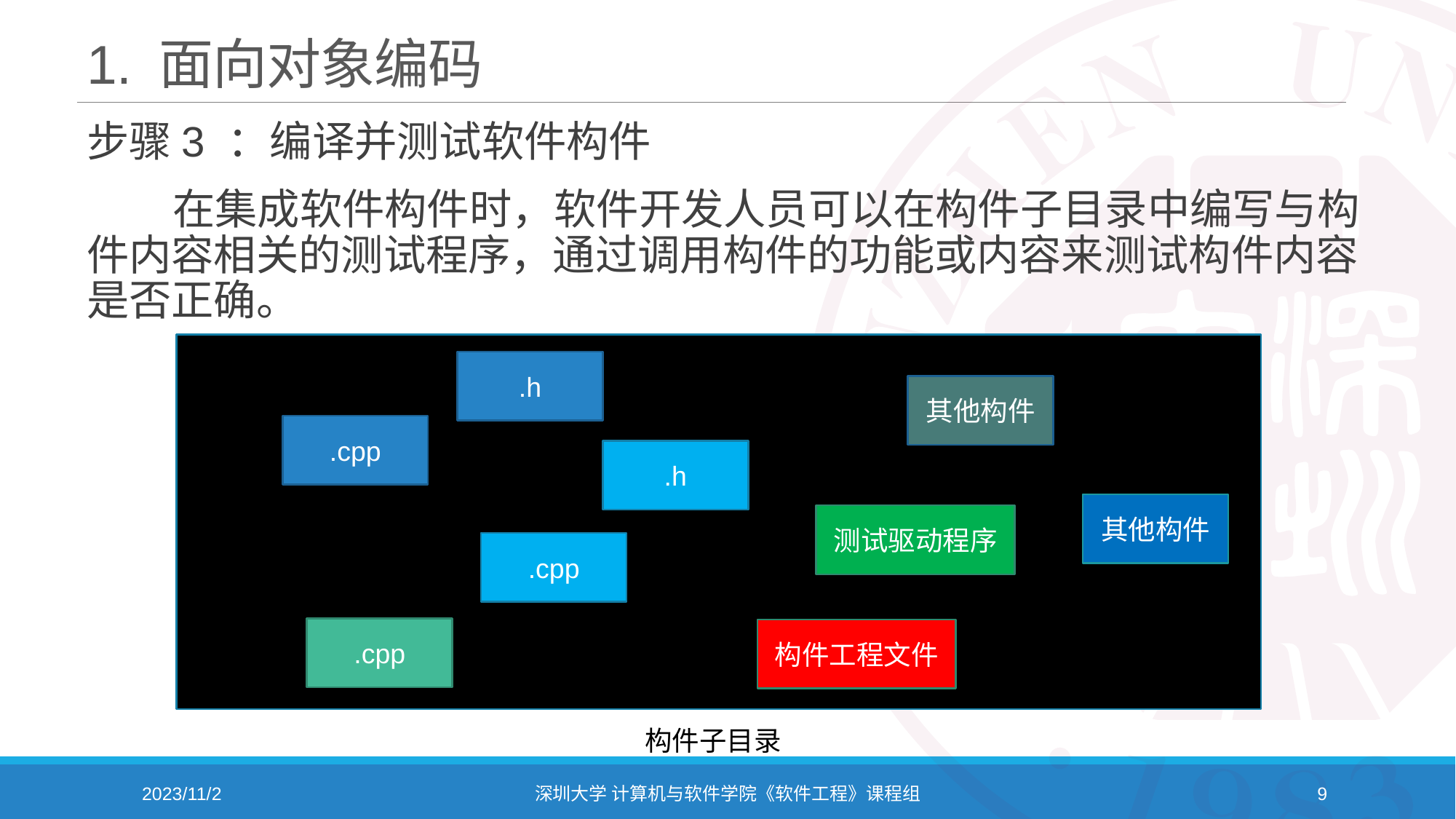

# 1. 面向对象编码
步骤3 ：编译并测试软件构件
        在集成软件构件时，软件开发人员可以在构件子目录中编写与构件内容相关的测试程序，通过调用构件的功能或内容来测试构件内容是否正确。

.h
其他构件
.cpp
.h
其他构件
测试驱动程序
.cpp
.cpp
构件工程文件
构件子目录
2023/11/2
深圳大学 计算机与软件学院《软件工程》课程组
9